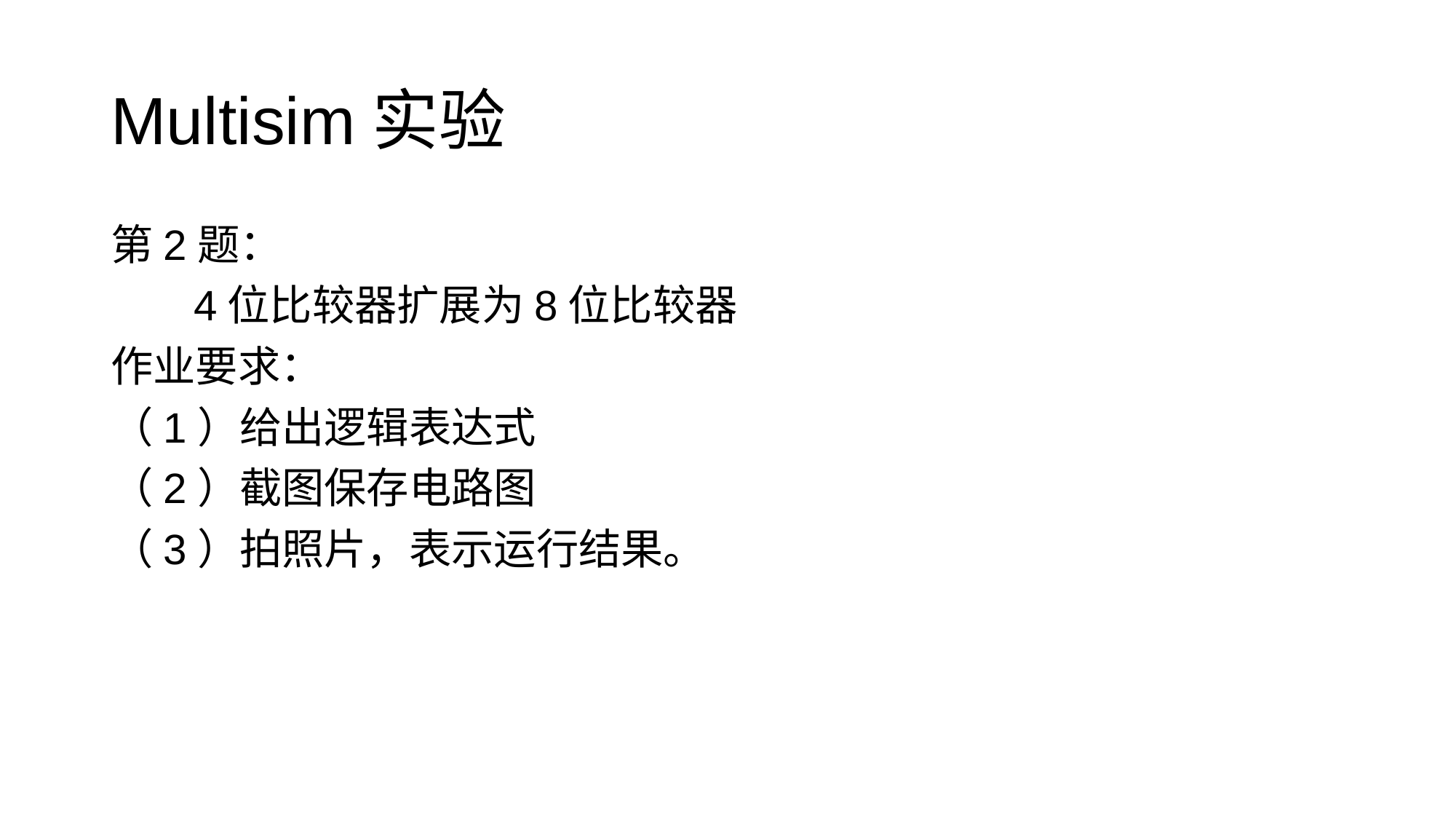

# Multisim实验
第2题：
       4位比较器扩展为8位比较器
作业要求：
（1）给出逻辑表达式
（2）截图保存电路图
（3）拍照片，表示运行结果。